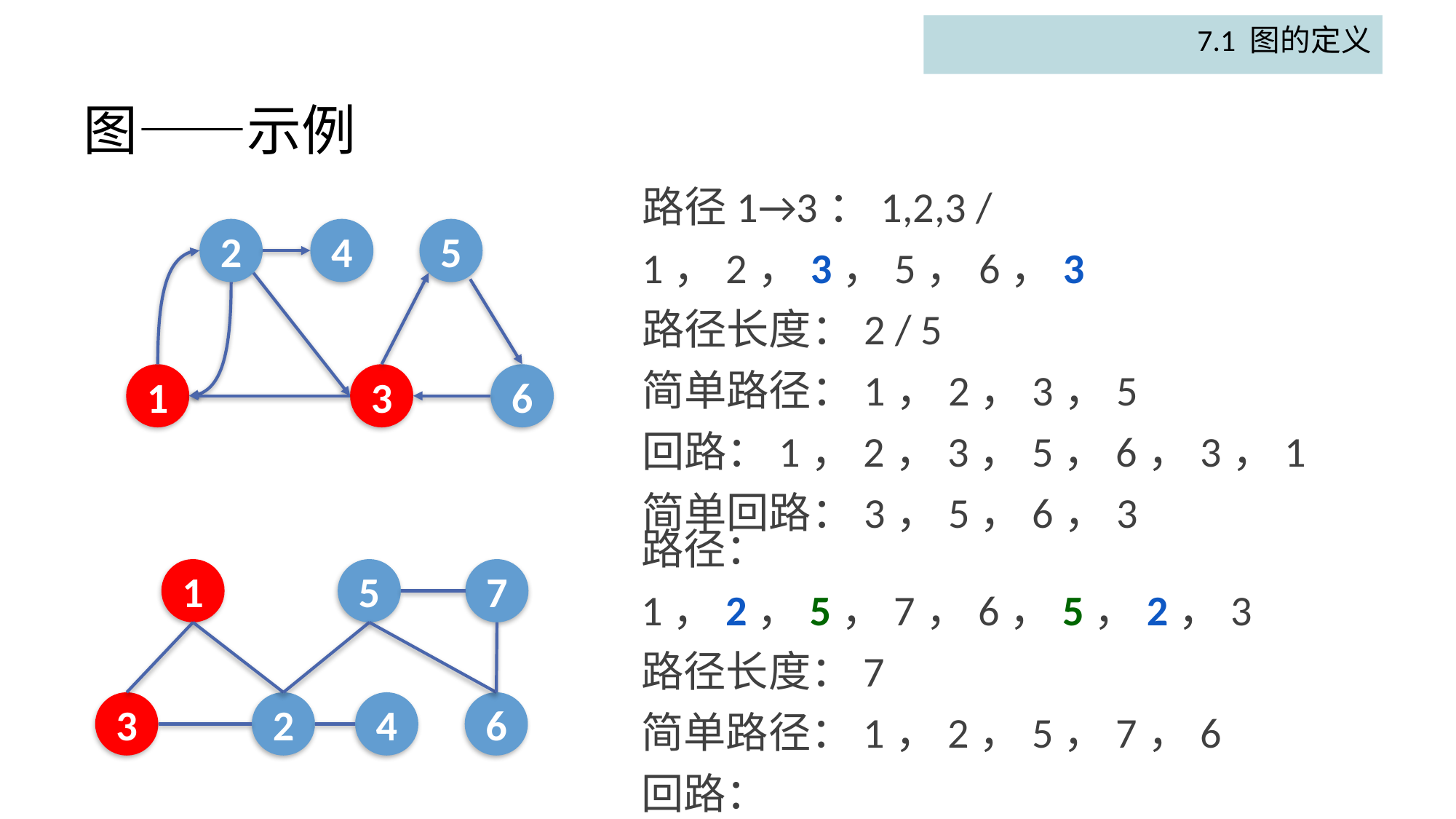

7.1 图的定义
# 图——示例
路径1→3：1,2,3 / 1，2，3，5，6，3
路径长度：2 / 5
简单路径：1，2，3，5
回路：1，2，3，5，6，3，1
简单回路：3，5，6，3
2
4
5
1
3
6
路径：1，2，5，7，6，5，2，3
路径长度：7
简单路径：1，2，5，7，6
回路：1，2，5，7，6，5，2，1
简单回路：1，2，3，1
1
5
7
3
2
4
6